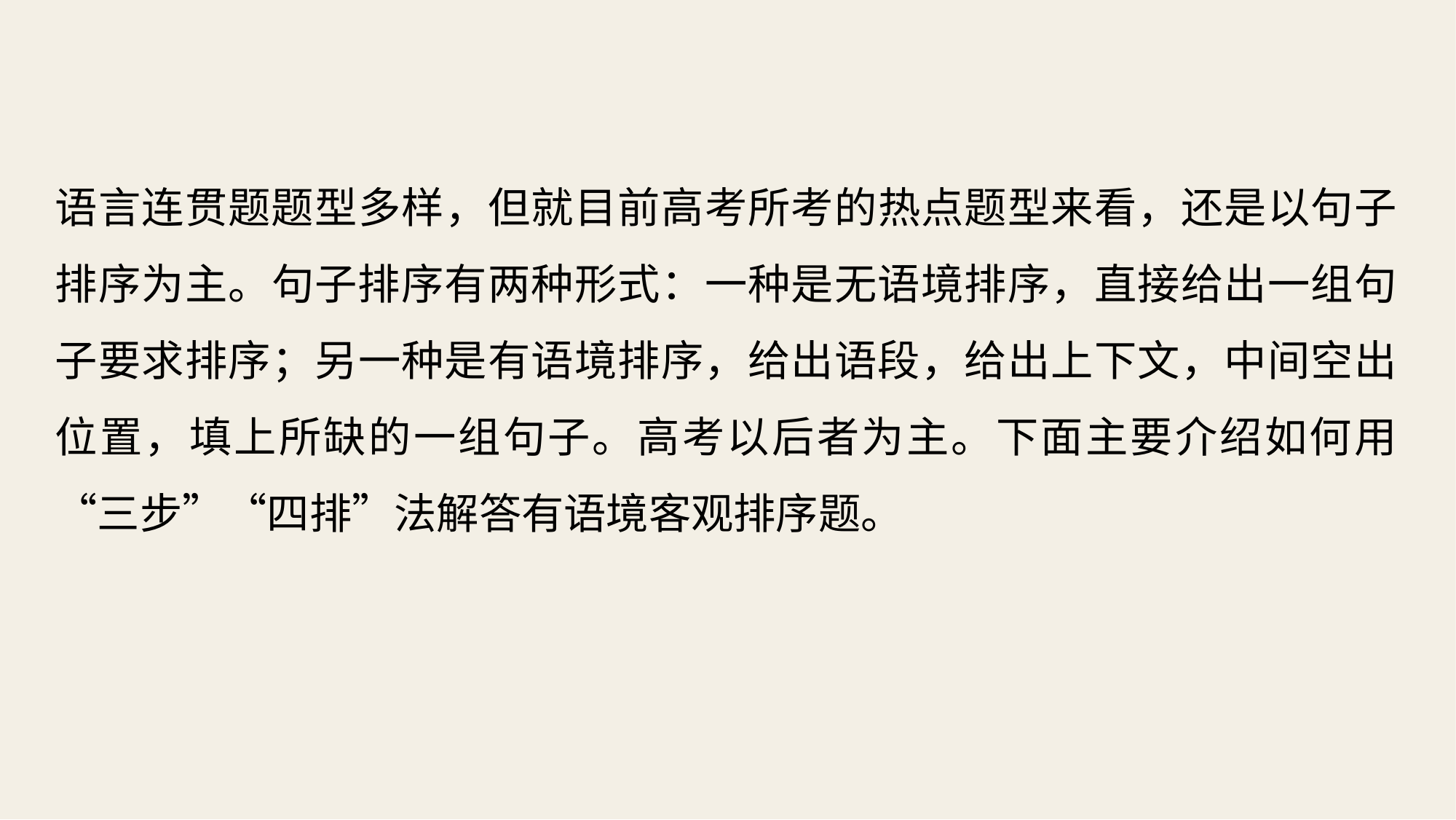

语言连贯题题型多样，但就目前高考所考的热点题型来看，还是以句子排序为主。句子排序有两种形式：一种是无语境排序，直接给出一组句子要求排序；另一种是有语境排序，给出语段，给出上下文，中间空出位置，填上所缺的一组句子。高考以后者为主。下面主要介绍如何用“三步”“四排”法解答有语境客观排序题。